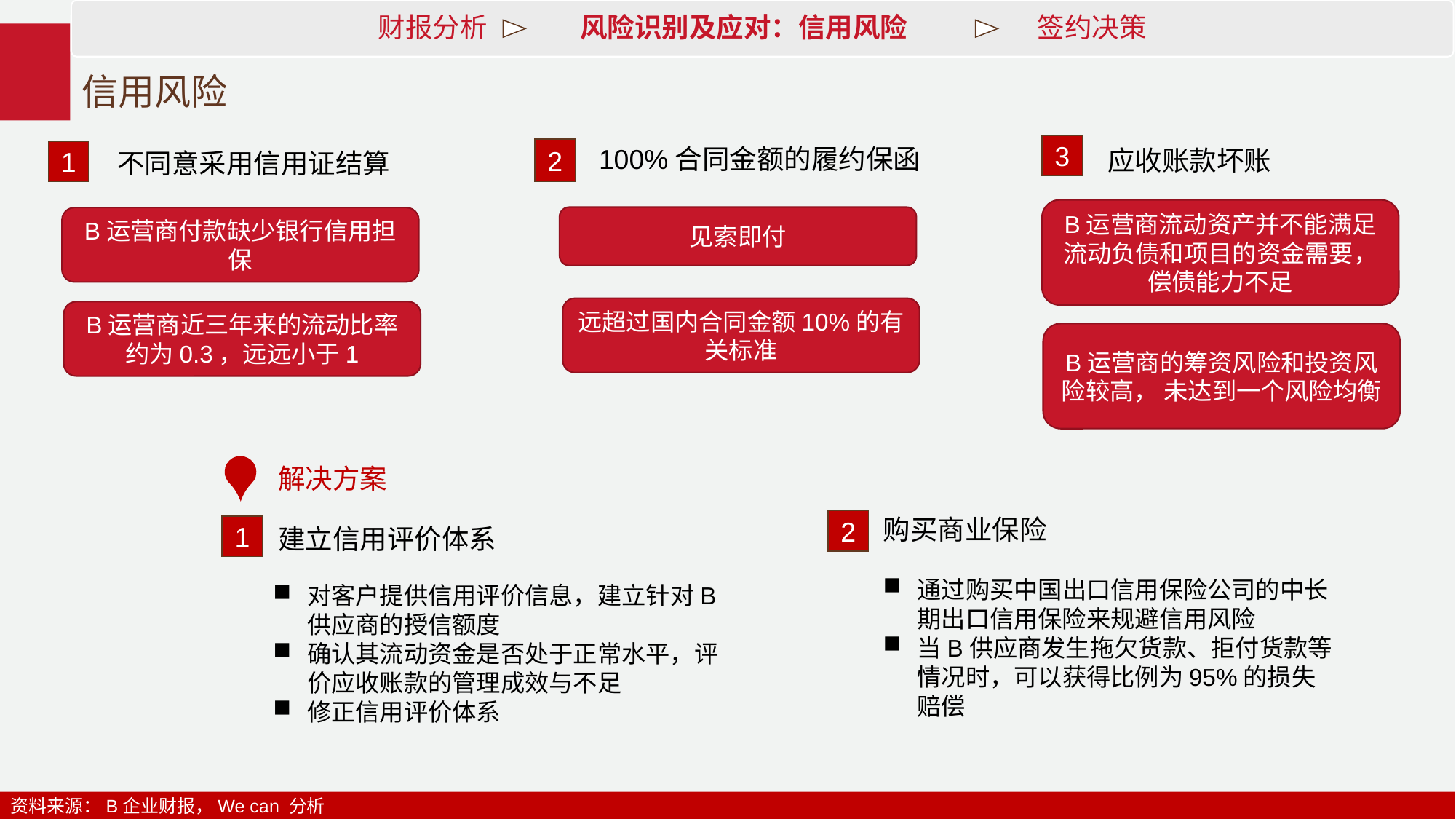

财报分析               风险识别及应对：信用风险                     签约决策

# 信用风险
3
100%合同金额的履约保函
应收账款坏账
2
1
不同意采用信用证结算
B运营商流动资产并不能满足流动负债和项目的资金需要，偿债能力不足
见索即付
B运营商付款缺少银行信用担保
远超过国内合同金额10%的有关标准
B运营商近三年来的流动比率约为0.3，远远小于1
B运营商的筹资风险和投资风险较高， 未达到一个风险均衡

解决方案
购买商业保险
2
1
建立信用评价体系
通过购买中国出口信用保险公司的中长期出口信用保险来规避信用风险
当B供应商发生拖欠货款、拒付货款等情况时，可以获得比例为95%的损失赔偿

对客户提供信用评价信息，建立针对B供应商的授信额度
确认其流动资金是否处于正常水平，评价应收账款的管理成效与不足
修正信用评价体系

资料来源：B企业财报，We can 分析